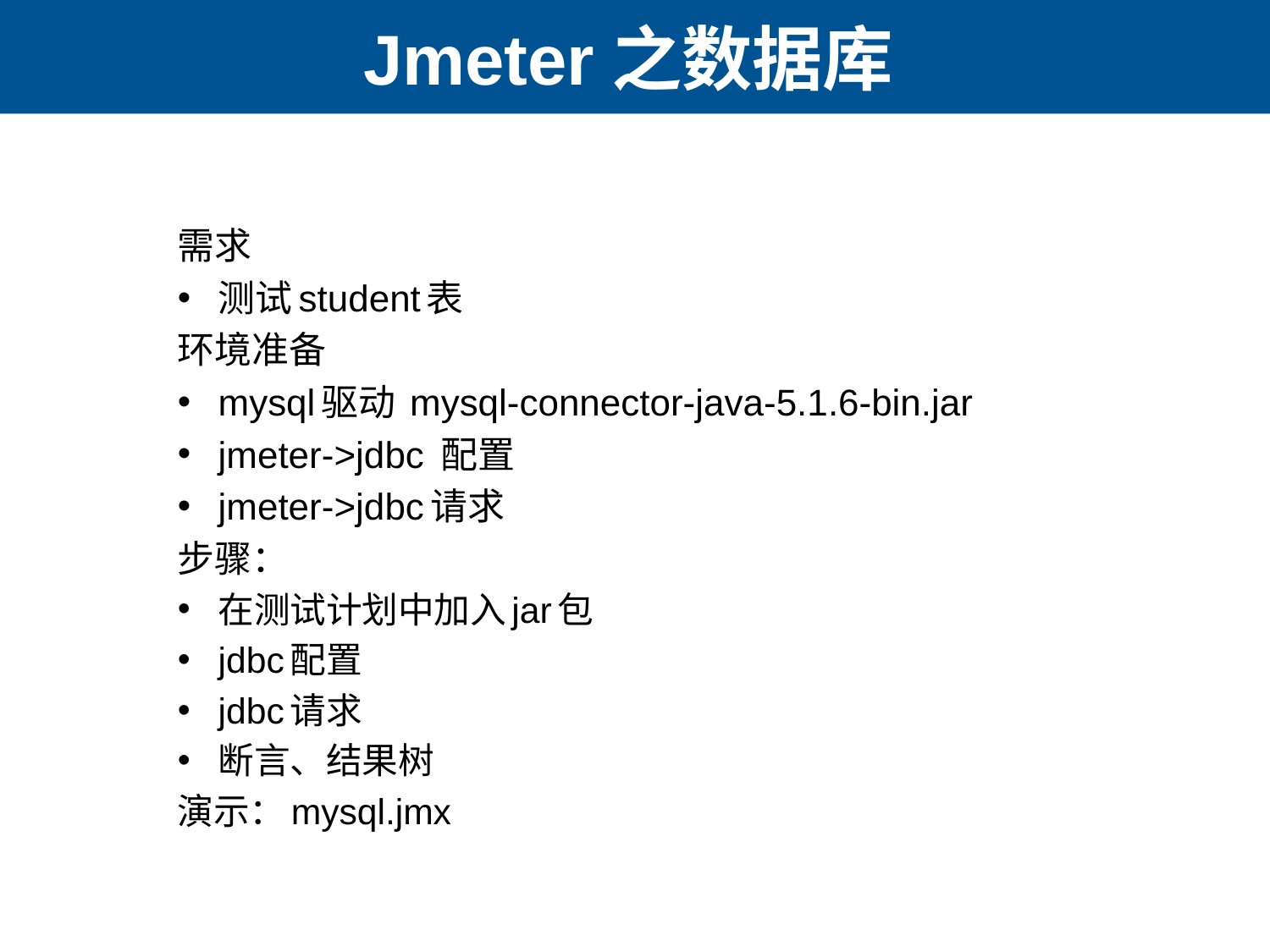

# Jmeter之数据库
需求
测试student表
环境准备
mysql驱动 mysql-connector-java-5.1.6-bin.jar
jmeter->jdbc 配置
jmeter->jdbc请求
步骤：
在测试计划中加入jar包
jdbc配置
jdbc请求
断言、结果树
演示：mysql.jmx